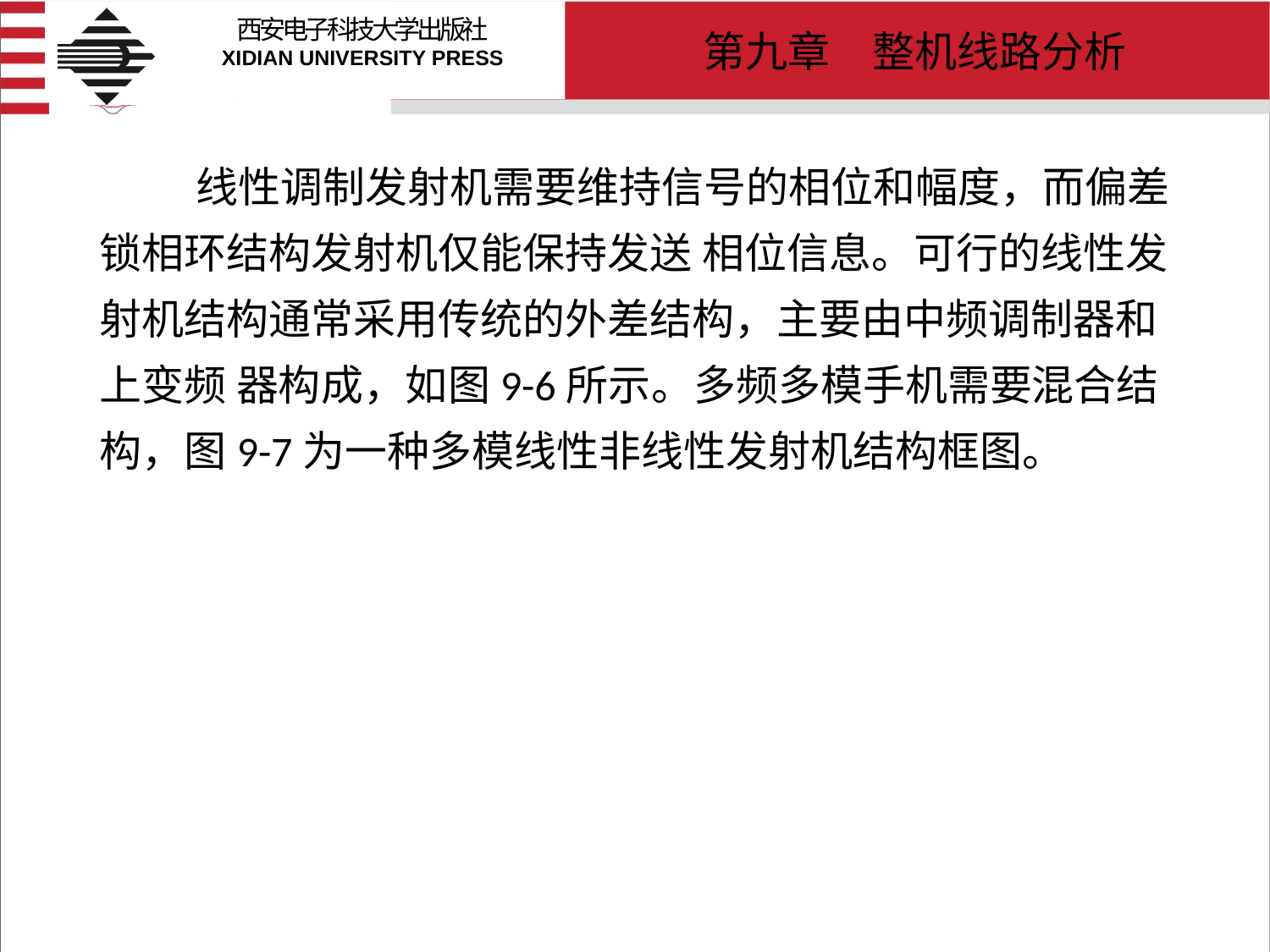

# 线性调制发射机需要维持信号的相位和幅度，而偏差锁相环结构发射机仅能保持发送 相位信息。可行的线性发射机结构通常采用传统的外差结构，主要由中频调制器和上变频 器构成，如图9-6所示。多频多模手机需要混合结构，图9-7为一种多模线性非线性发射机结构框图。